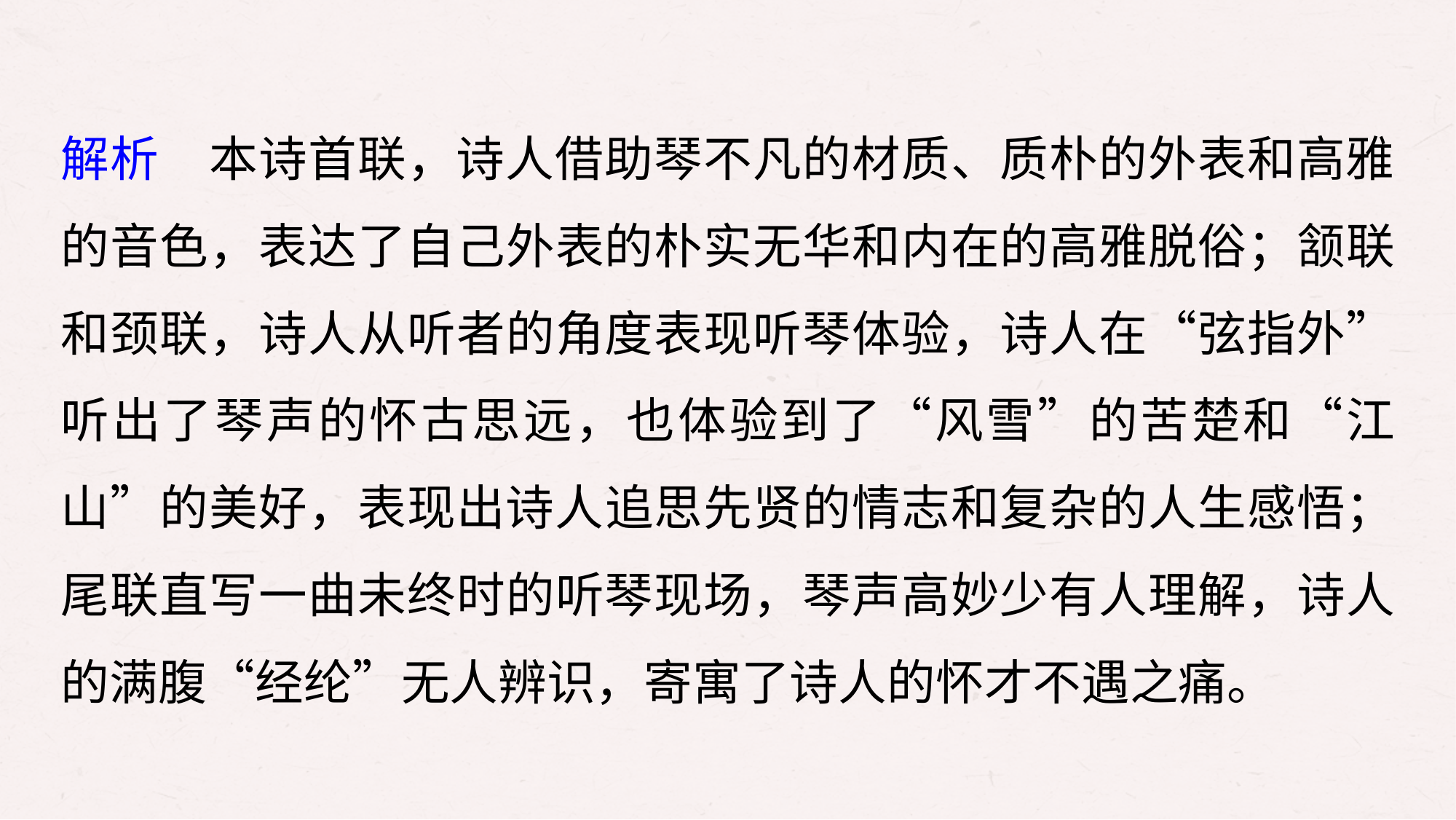

解析　本诗首联，诗人借助琴不凡的材质、质朴的外表和高雅的音色，表达了自己外表的朴实无华和内在的高雅脱俗；颔联和颈联，诗人从听者的角度表现听琴体验，诗人在“弦指外”听出了琴声的怀古思远，也体验到了“风雪”的苦楚和“江山”的美好，表现出诗人追思先贤的情志和复杂的人生感悟；尾联直写一曲未终时的听琴现场，琴声高妙少有人理解，诗人的满腹“经纶”无人辨识，寄寓了诗人的怀才不遇之痛。